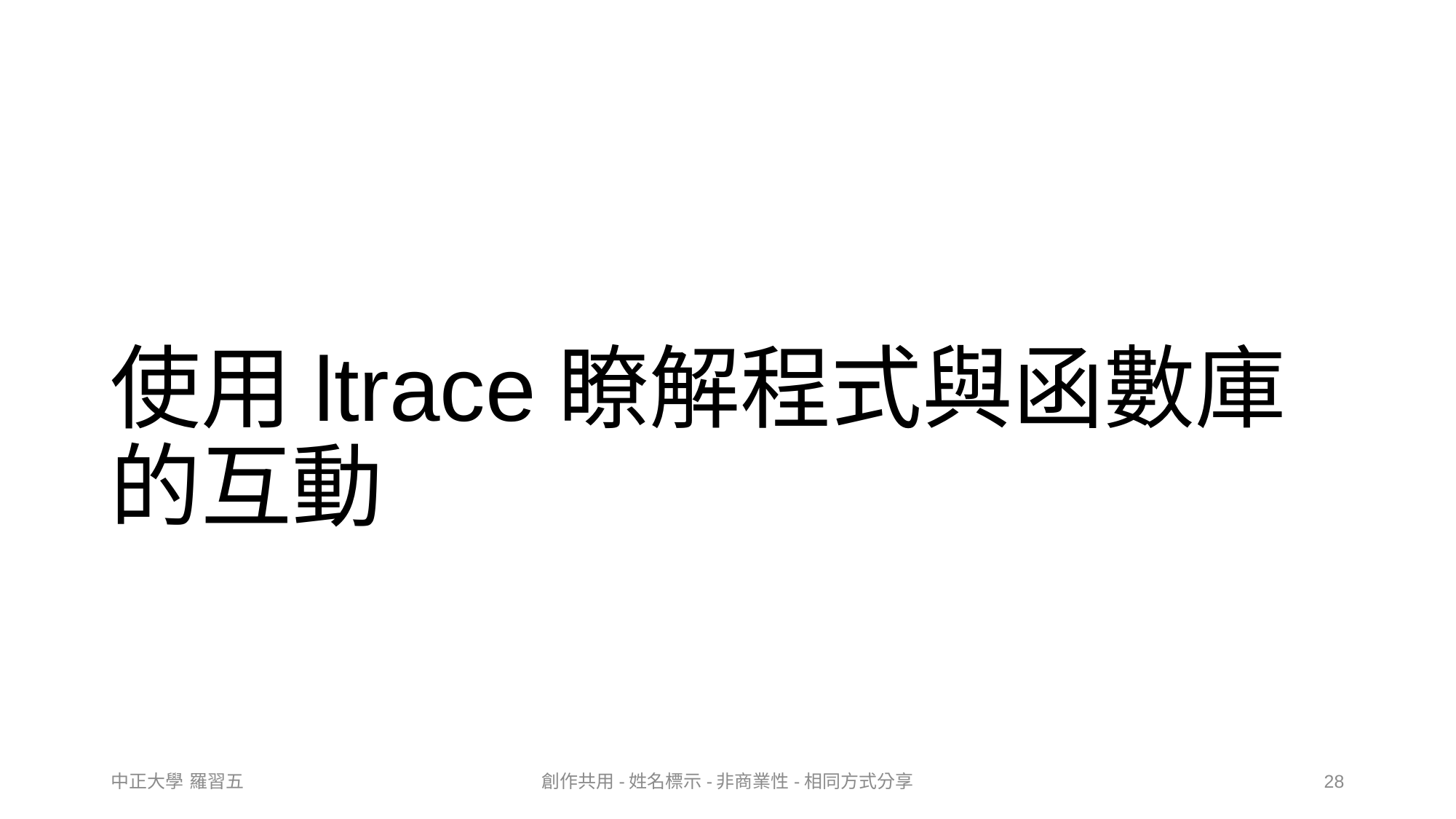

# 使用ltrace瞭解程式與函數庫的互動

中正大學 羅習五
創作共用-姓名標示-非商業性-相同方式分享
28